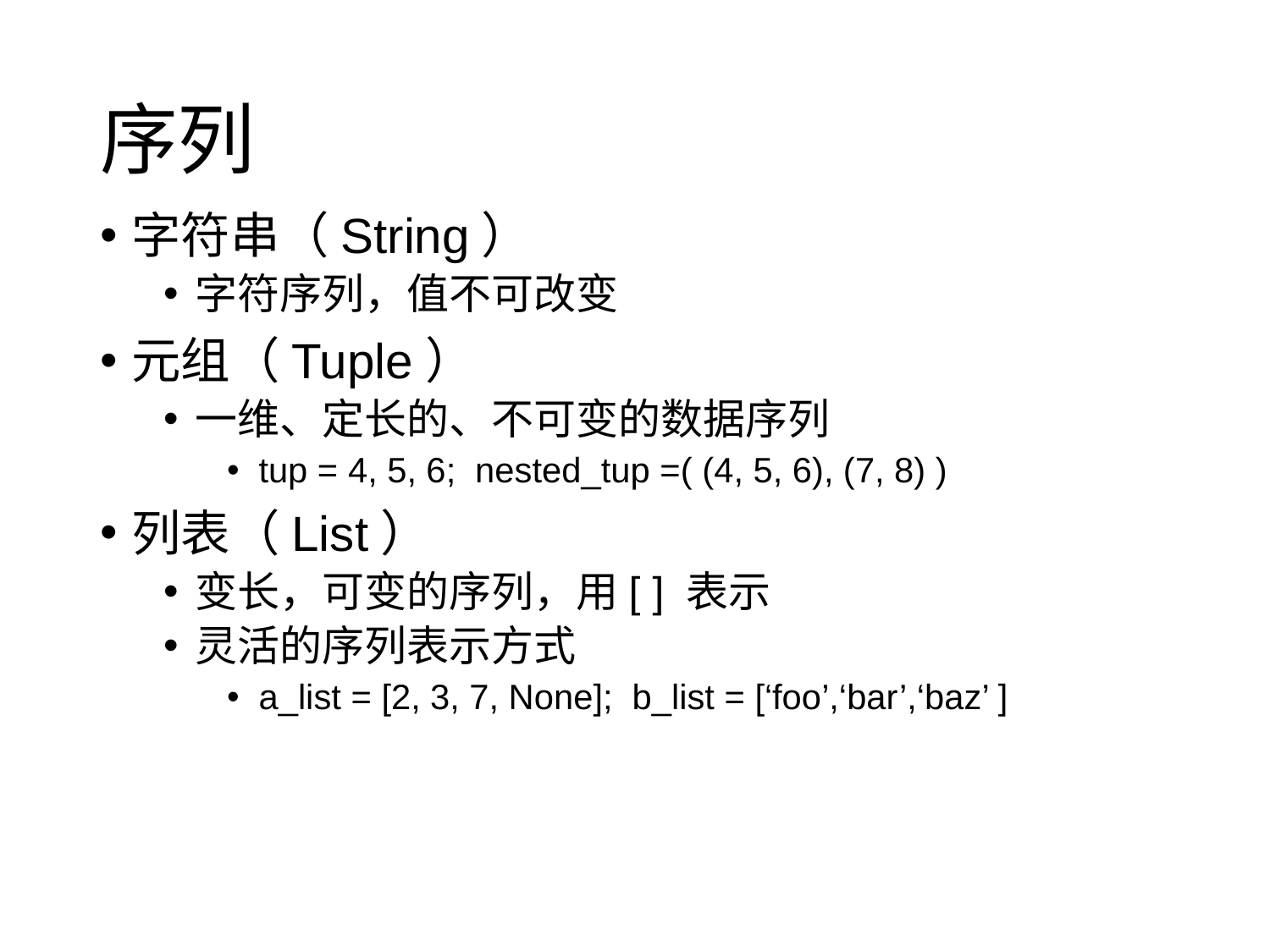

# 序列
字符串（String）
字符序列，值不可改变
元组（Tuple）
一维、定长的、不可变的数据序列
tup = 4, 5, 6;  nested_tup =( (4, 5, 6), (7, 8) )
列表（List）
变长，可变的序列，用[ ] 表示
灵活的序列表示方式
a_list = [2, 3, 7, None];  b_list = [‘foo’,‘bar’,‘baz’ ]